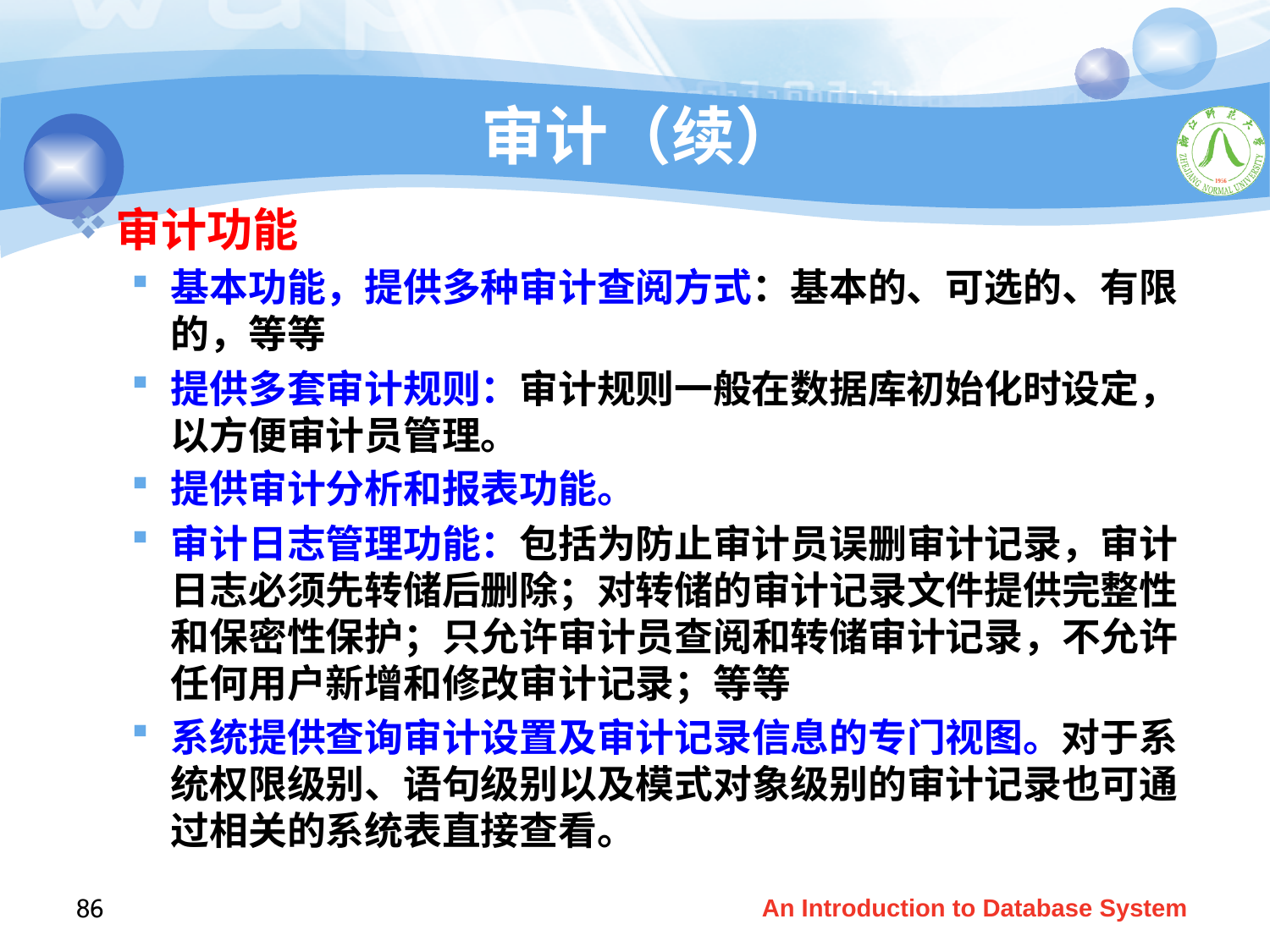

# 审计（续）
审计功能
基本功能，提供多种审计查阅方式：基本的、可选的、有限的，等等
提供多套审计规则：审计规则一般在数据库初始化时设定，以方便审计员管理。
提供审计分析和报表功能。
审计日志管理功能：包括为防止审计员误删审计记录，审计日志必须先转储后删除；对转储的审计记录文件提供完整性和保密性保护；只允许审计员查阅和转储审计记录，不允许任何用户新增和修改审计记录；等等
系统提供查询审计设置及审计记录信息的专门视图。对于系统权限级别、语句级别以及模式对象级别的审计记录也可通过相关的系统表直接查看。
86
An Introduction to Database System